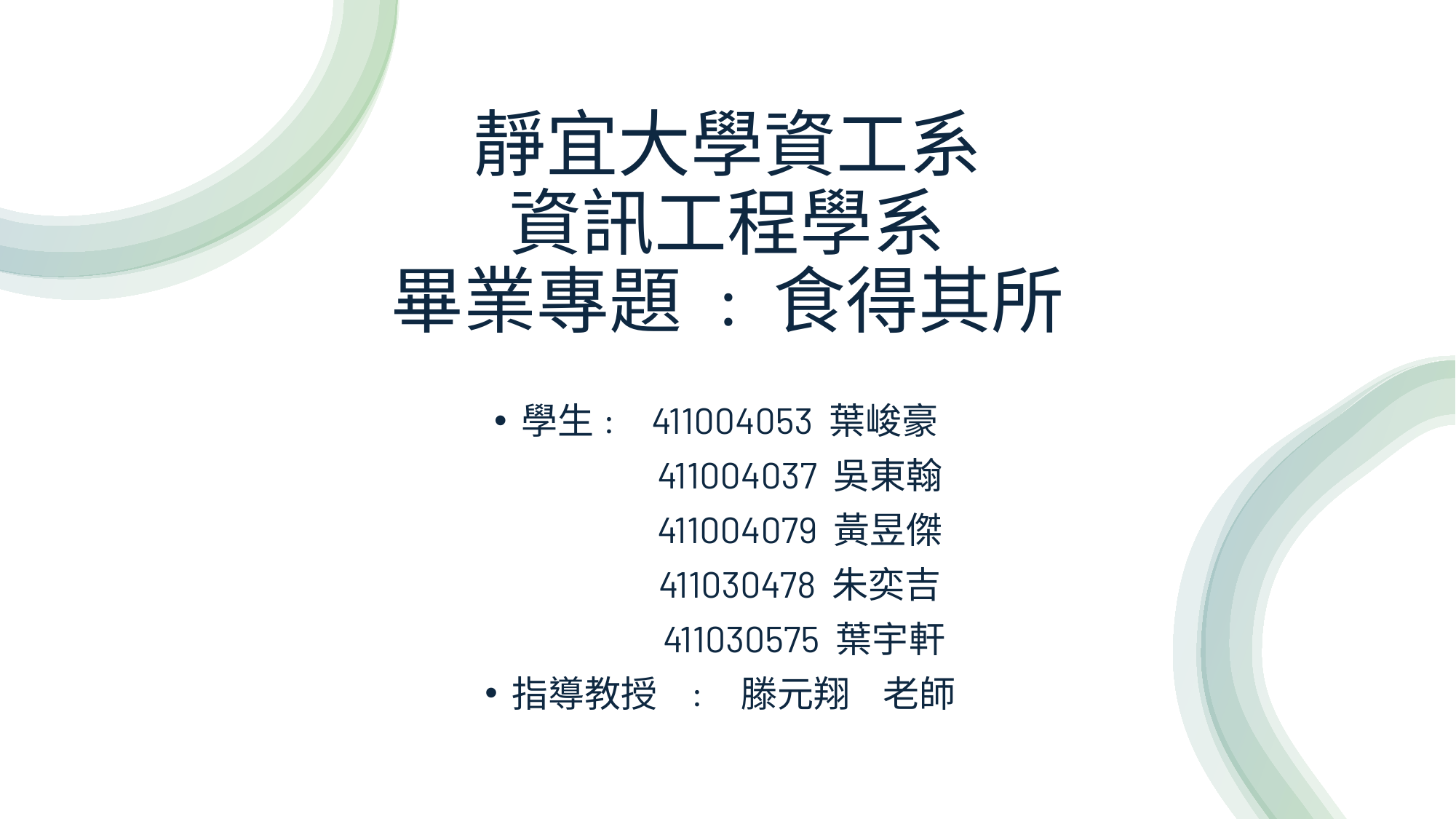

# 靜宜大學資工系 資訊工程學系 畢業專題 : 食得其所
學生:     411004053 葉峻豪
                     411004037 吳東翰
                     411004079 黃昱傑
                     411030478 朱奕吉
                     411030575 葉宇軒
指導教授   :    滕元翔    老師